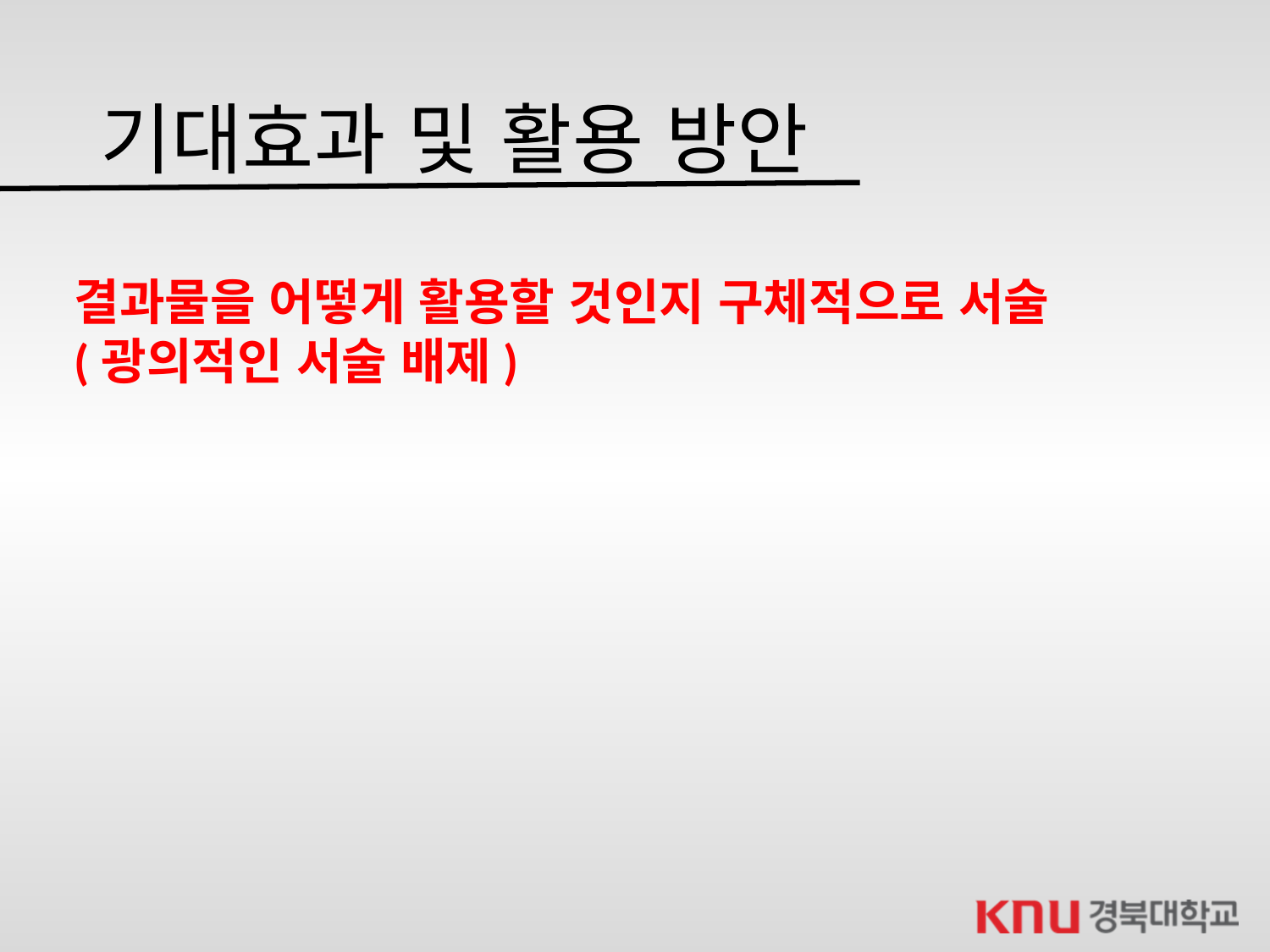

기대효과 및 활용 방안
결과물을 어떻게 활용할 것인지 구체적으로 서술
(광의적인 서술 배제)